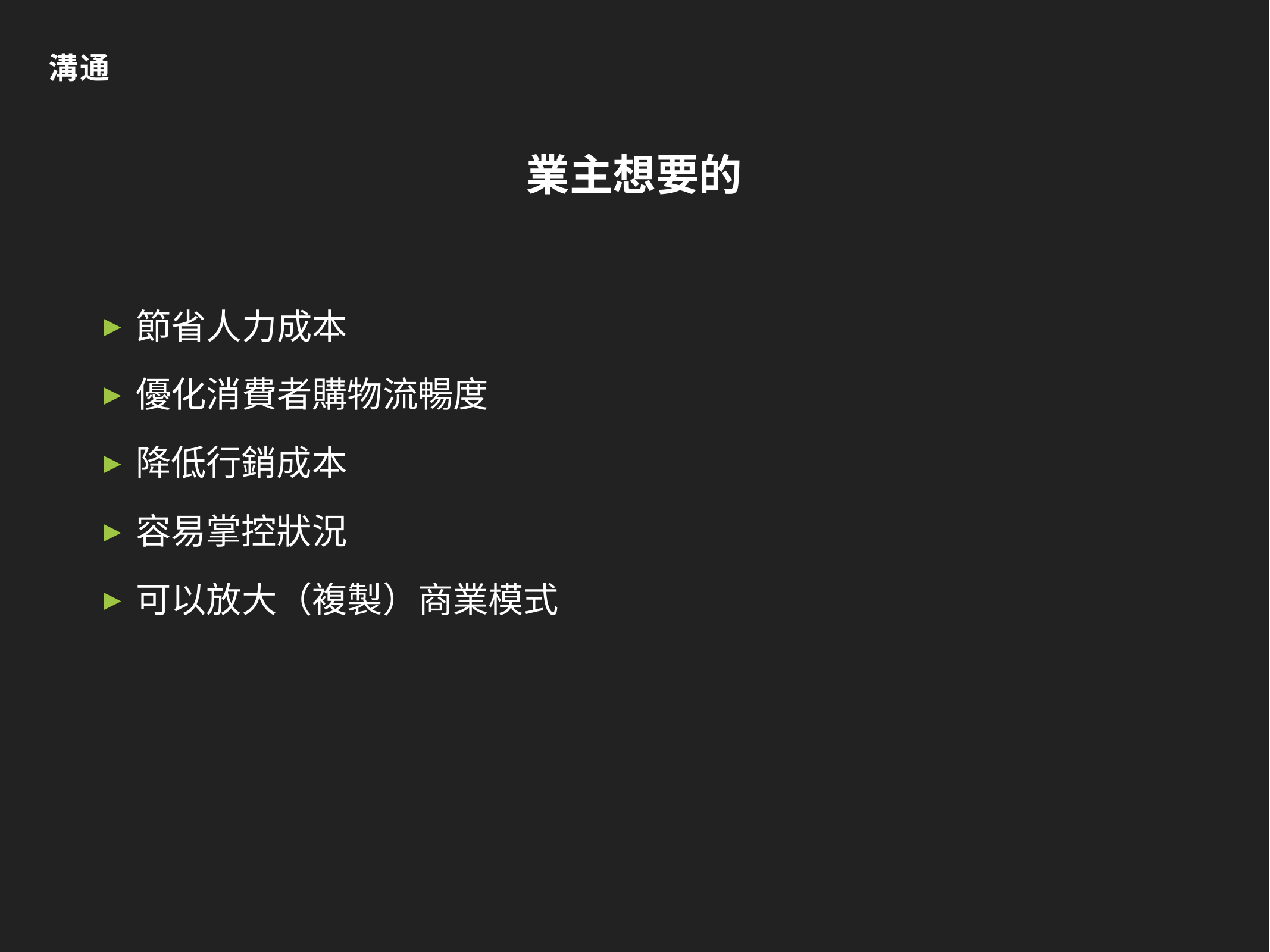

溝通
# 業主想要的
節省人力成本
優化消費者購物流暢度
降低行銷成本
容易掌控狀況
可以放大（複製）商業模式